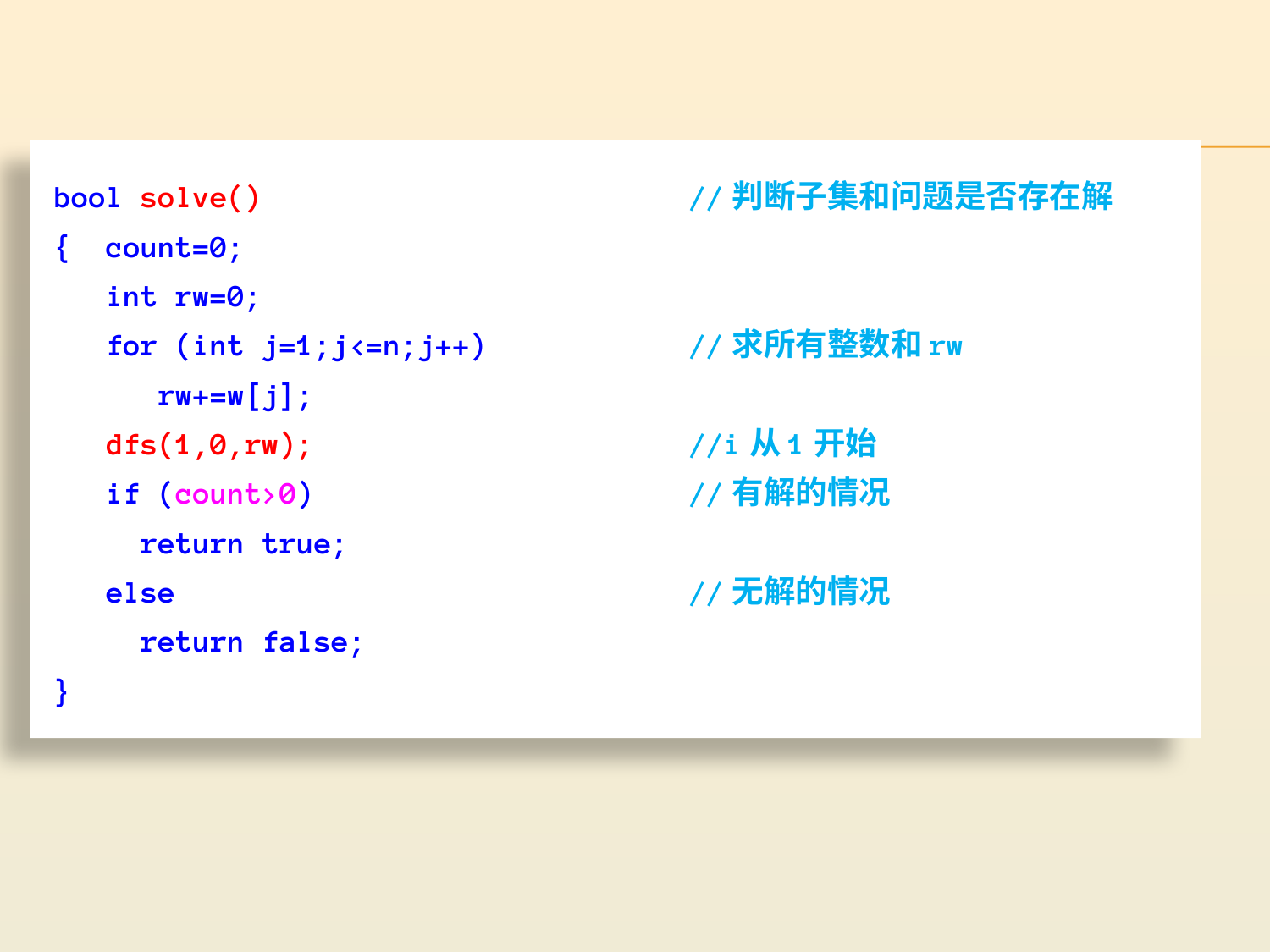

bool solve()				//判断子集和问题是否存在解
{  count=0;
   int rw=0;
   for (int j=1;j<=n;j++)		//求所有整数和rw
      rw+=w[j];
   dfs(1,0,rw);			//i从1开始
   if (count>0)			//有解的情况
     return true;
   else					//无解的情况
     return false;
}